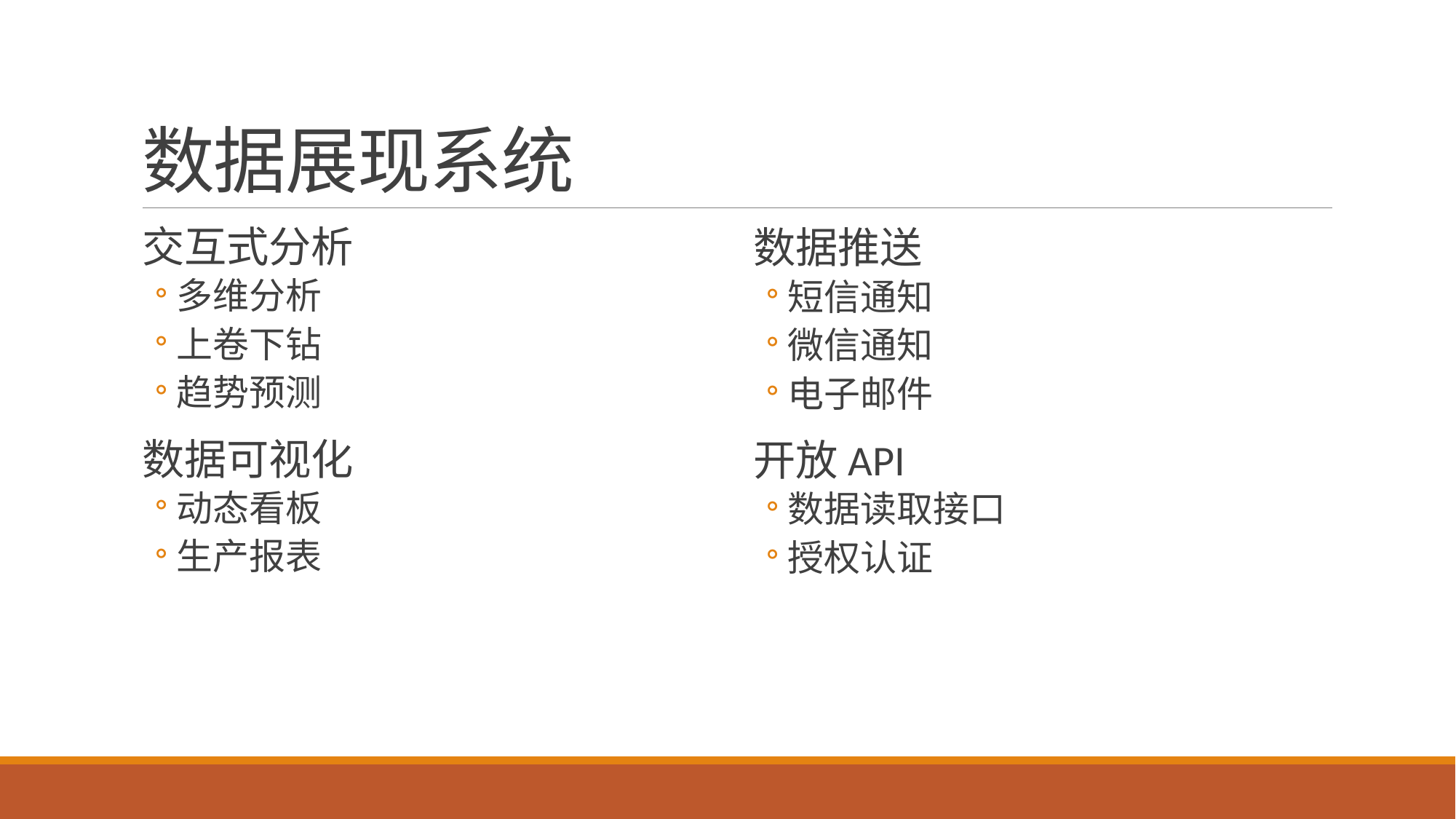

# 数据展现系统
交互式分析
多维分析
上卷下钻
趋势预测
数据可视化
动态看板
生产报表

数据推送
短信通知
微信通知
电子邮件
开放API
数据读取接口
授权认证